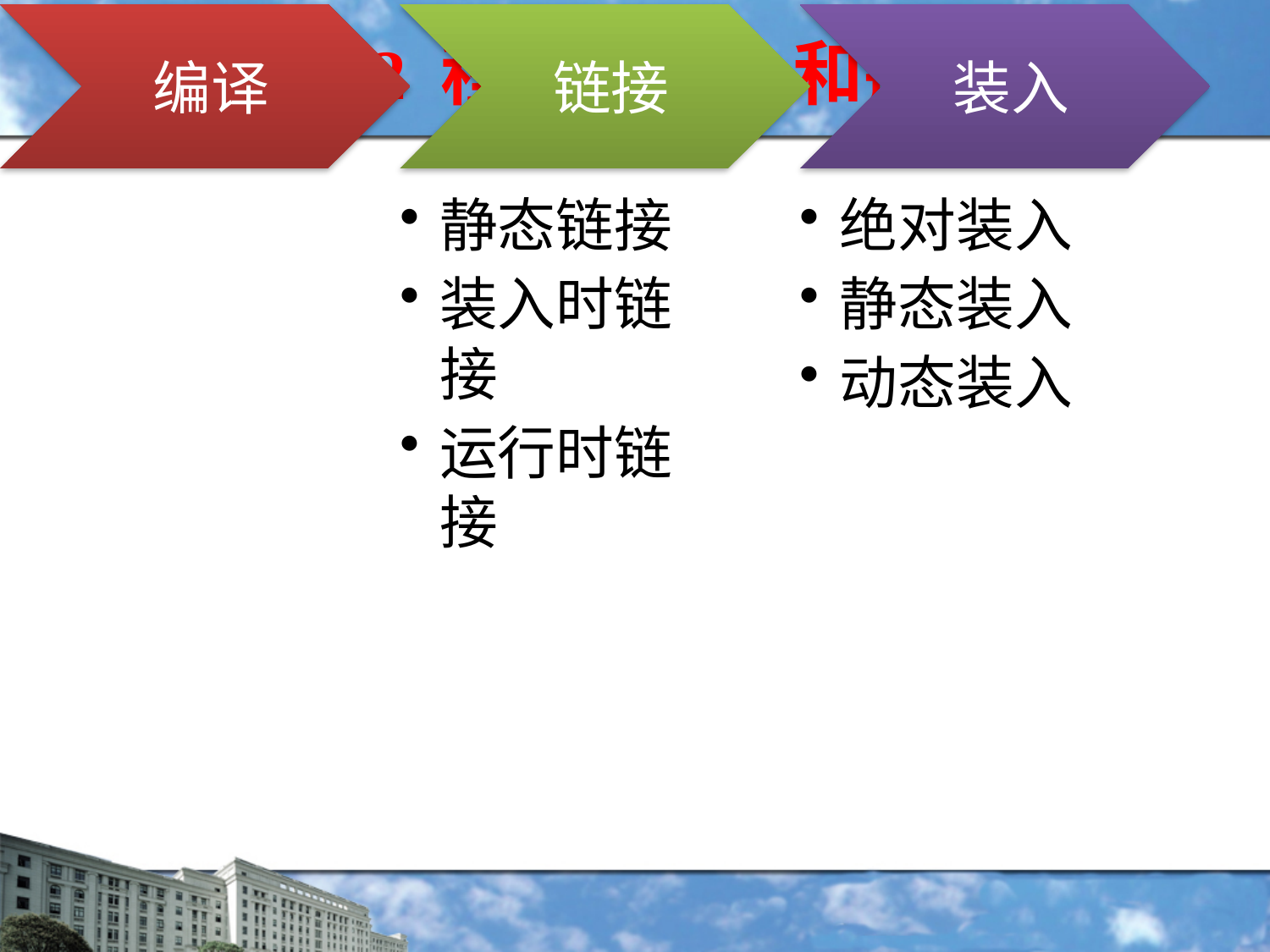

3.1.2 程序的装入和链接
编译
链接
静态链接
装入时链接
运行时链接
装入
绝对装入
静态装入
动态装入